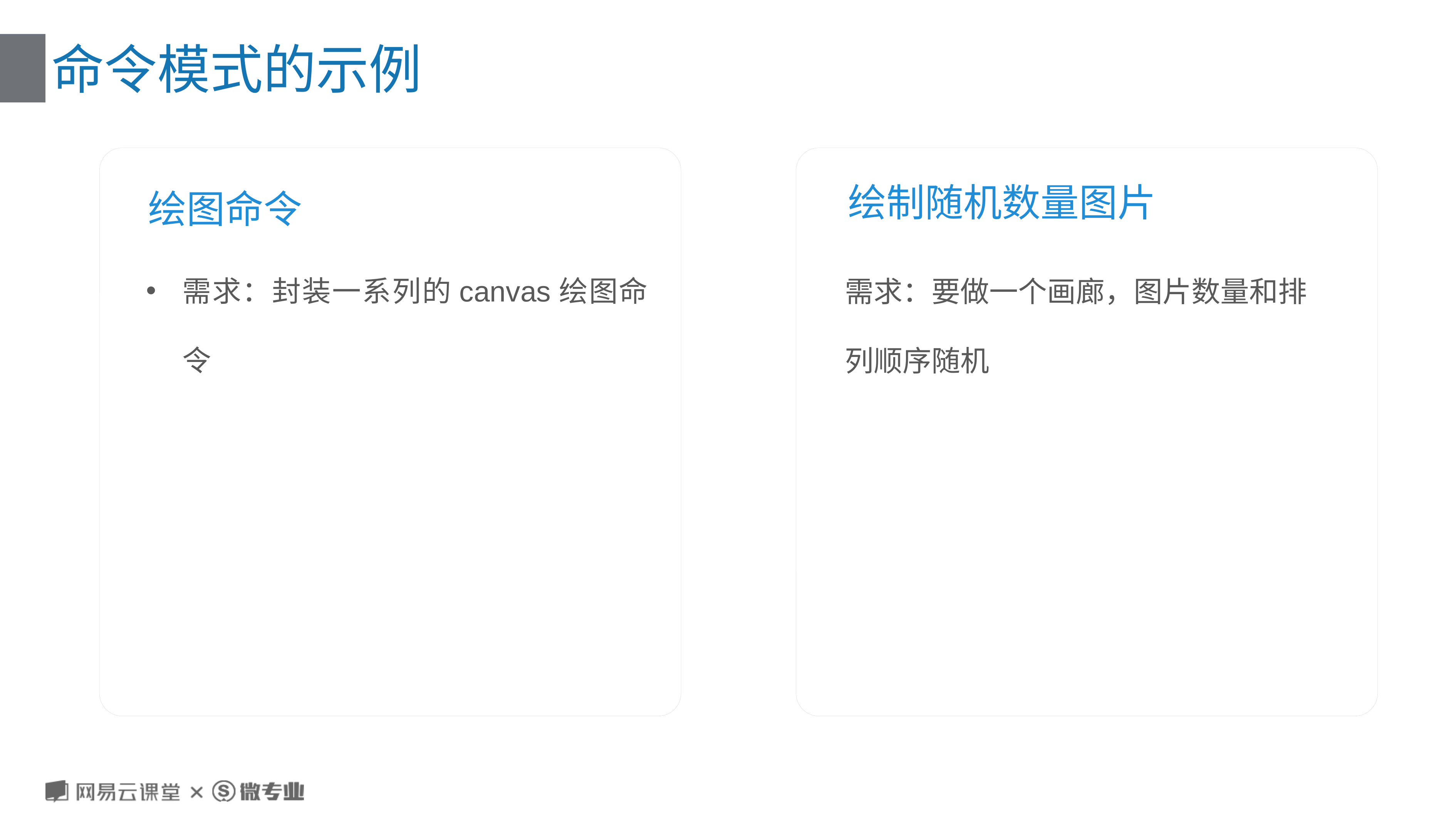

# 命令模式的示例

绘制随机数量图片
绘图命令

需求：封装一系列的canvas绘图命令
需求：要做一个画廊，图片数量和排列顺序随机